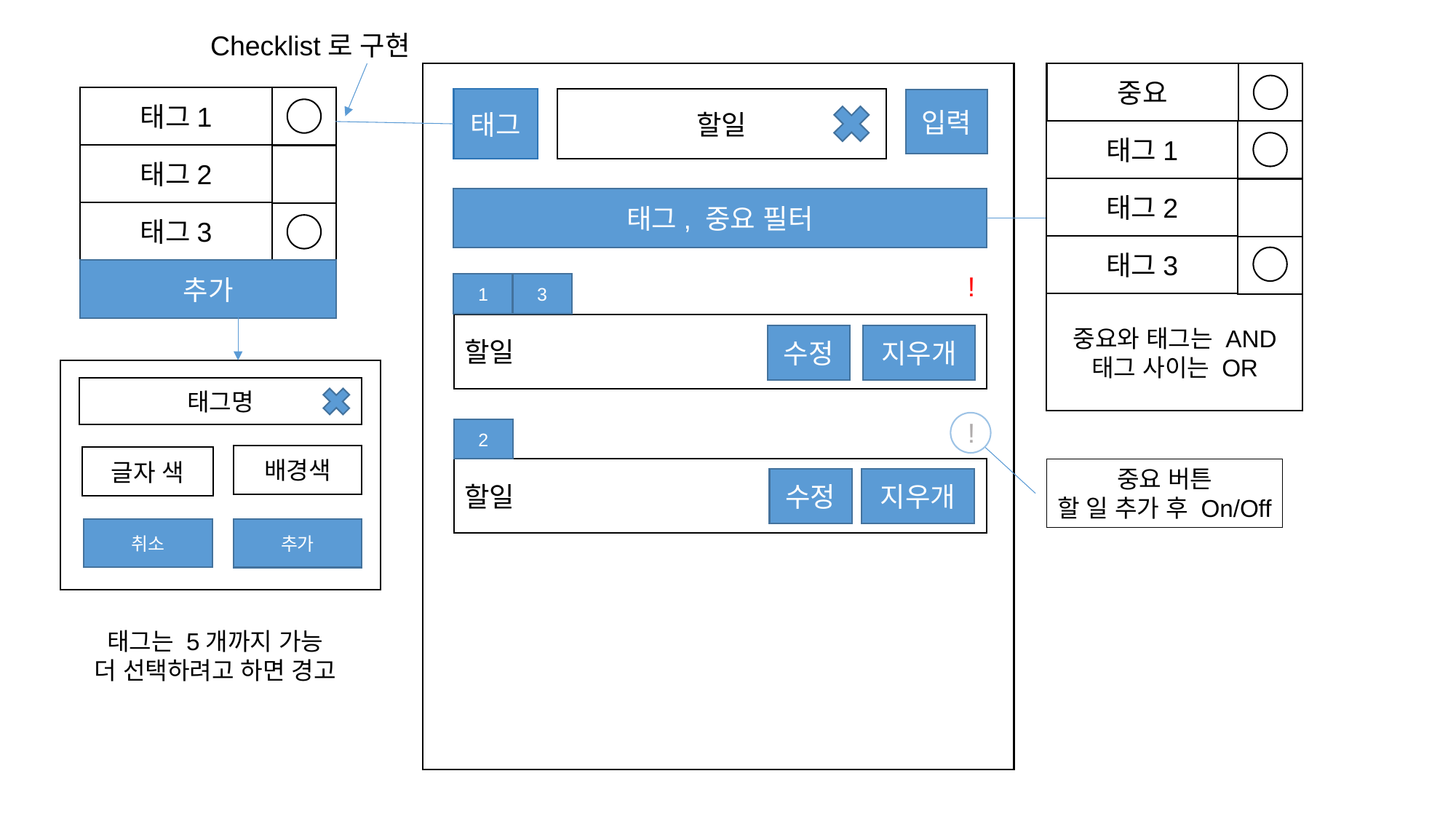

Checklist로 구현

중요

태그1

태그
할일
입력

태그1

태그2

태그2

태그, 중요 필터
태그3

태그3

추가
!
1
3
할일
중요와 태그는 AND
태그 사이는 OR
수정
지우개

태그명

!

2
배경색
글자 색
할일
중요 버튼
할 일 추가 후 On/Off
수정
지우개
취소
추가
태그는 5개까지 가능
더 선택하려고 하면 경고